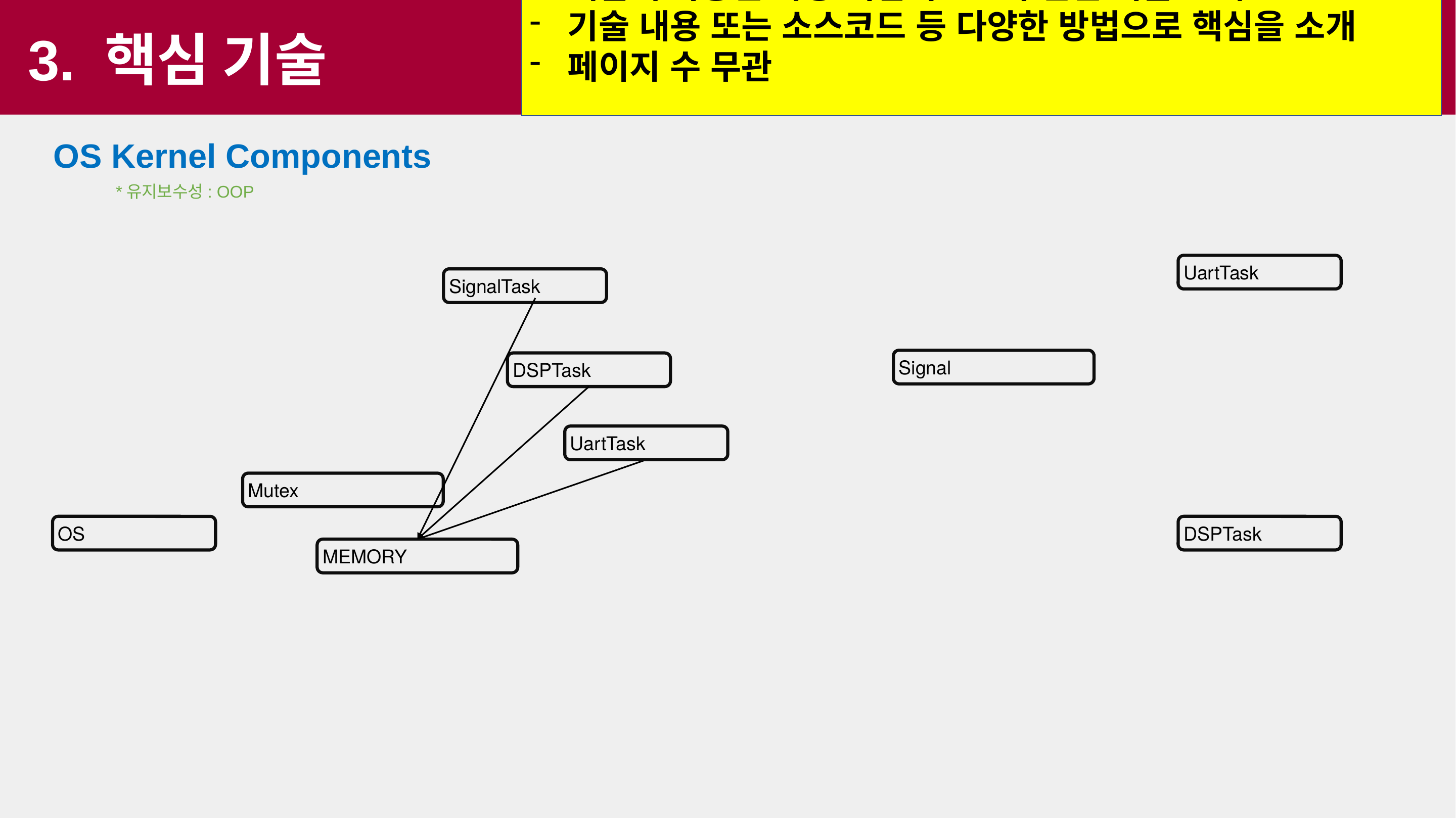

개발에 사용된 가장 핵심적으로 구현된 기술 소개
기술 내용 또는 소스코드 등 다양한 방법으로 핵심을 소개
페이지 수 무관
3. 핵심 기술
OS Kernel Components
*유지보수성: OOP
UartTask
SignalTask
Signal
DSPTask
UartTask
Mutex
OS
DSPTask
MEMORY